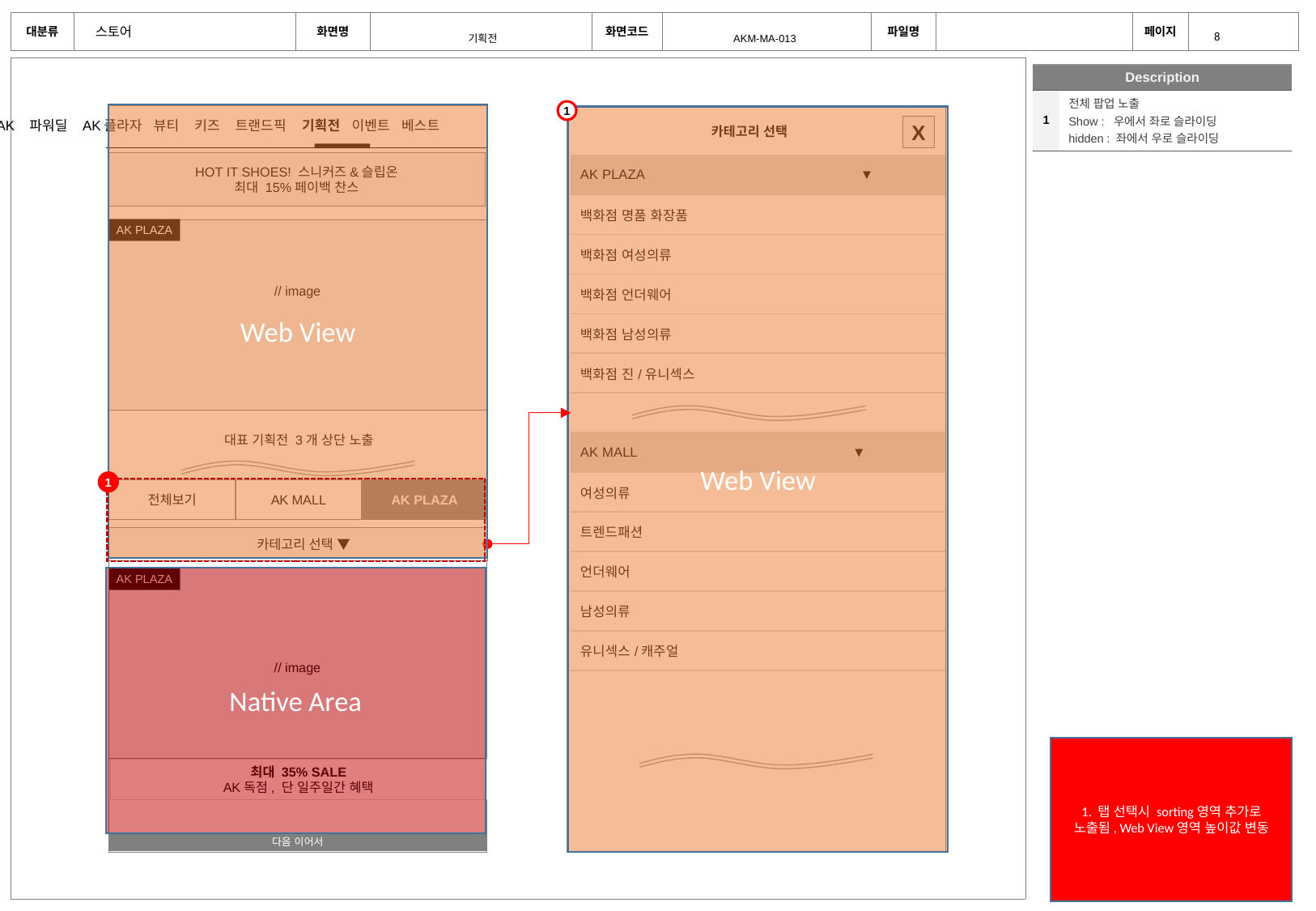

기획전
AKM-MA-013
| Description |  |
| --- | --- |
| 1 | 전체 팝업 노출 Show : 우에서 좌로 슬라이딩 hidden : 좌에서 우로 슬라이딩 |
1
Web View

Web View
AK   파워딜   AK플라자   뷰티    키즈    트랜드픽    기획전   이벤트   베스트
X
카테고리 선택

HOT IT SHOES! 스니커즈&슬립온
최대 15%페이백 찬스
| AK PLAZA ▼ |
| --- |
| 백화점 명품 화장품 |
| 백화점 여성의류 |
| 백화점 언더웨어 |
| 백화점 남성의류 |
| 백화점 진/유니섹스 |
|  |
| AK MALL ▼ |
| 여성의류 |
| 트렌드패션 |
| 언더웨어 |
| 남성의류 |
| 유니섹스/캐주얼 |
AK PLAZA

// image

대표 기획전 3개 상단 노출

1

전체보기
AK MALL
AK PLAZA
  카테고리 선택 ▼
Native Area
AK PLAZA

// image
1. 탭 선택시 sorting영역 추가로 노출됨, Web View영역 높이값 변동

최대 35% SALE
AK독점, 단 일주일간 혜택
다음 이어서